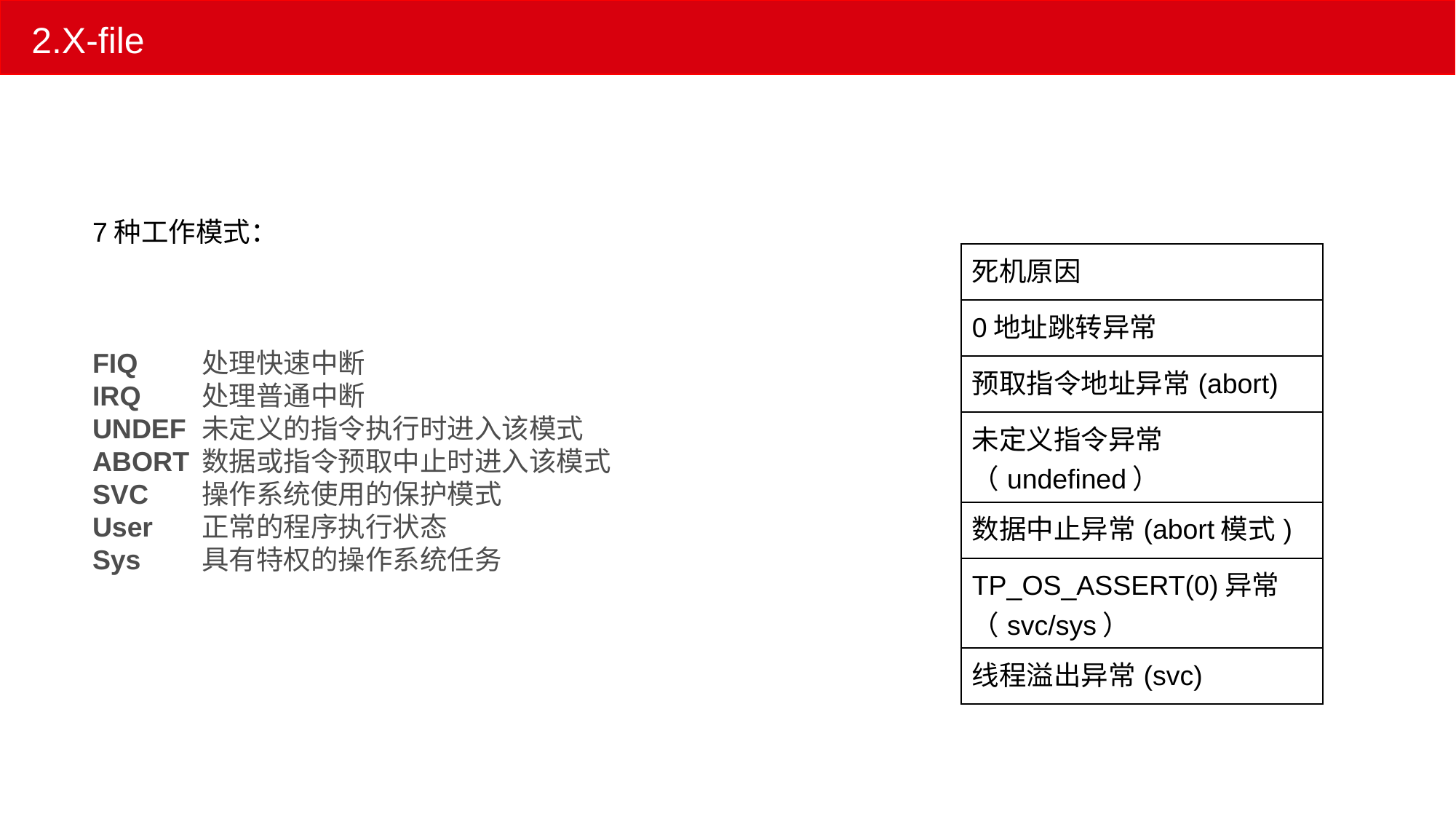

2.X-file
7种工作模式：

FIQ  	处理快速中断
IRQ 	处理普通中断
UNDEF 	未定义的指令执行时进入该模式
ABORT 	数据或指令预取中止时进入该模式
SVC  	操作系统使用的保护模式
User 	正常的程序执行状态
Sys   	具有特权的操作系统任务
| 死机原因 |
| --- |
| 0地址跳转异常 |
| 预取指令地址异常(abort) |
| 未定义指令异常（undefined） |
| 数据中止异常(abort模式) |
| TP\_OS\_ASSERT(0)异常（svc/sys） |
| 线程溢出异常(svc) |